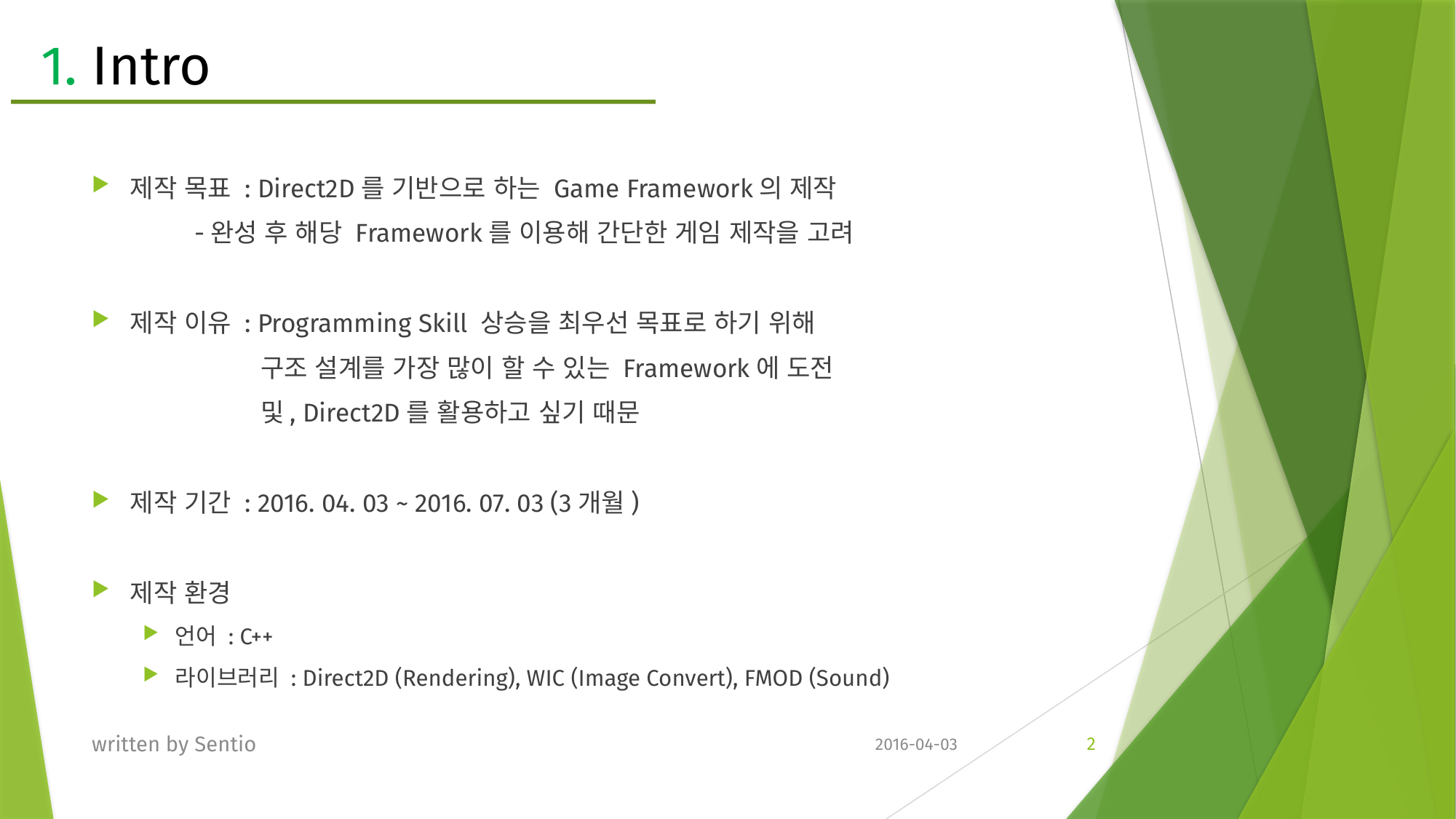

# 1. Intro
제작 목표 : Direct2D를 기반으로 하는 Game Framework의 제작
				-완성 후 해당 Framework를 이용해 간단한 게임 제작을 고려

제작 이유 : Programming Skill 상승을 최우선 목표로 하기 위해
                       구조 설계를 가장 많이 할 수 있는 Framework에 도전
                       및, Direct2D를 활용하고 싶기 때문

제작 기간 : 2016. 04. 03 ~ 2016. 07. 03 (3개월)

제작 환경
언어 : C++
라이브러리 : Direct2D (Rendering), WIC (Image Convert), FMOD (Sound)
written by Sentio
2016-04-03
2